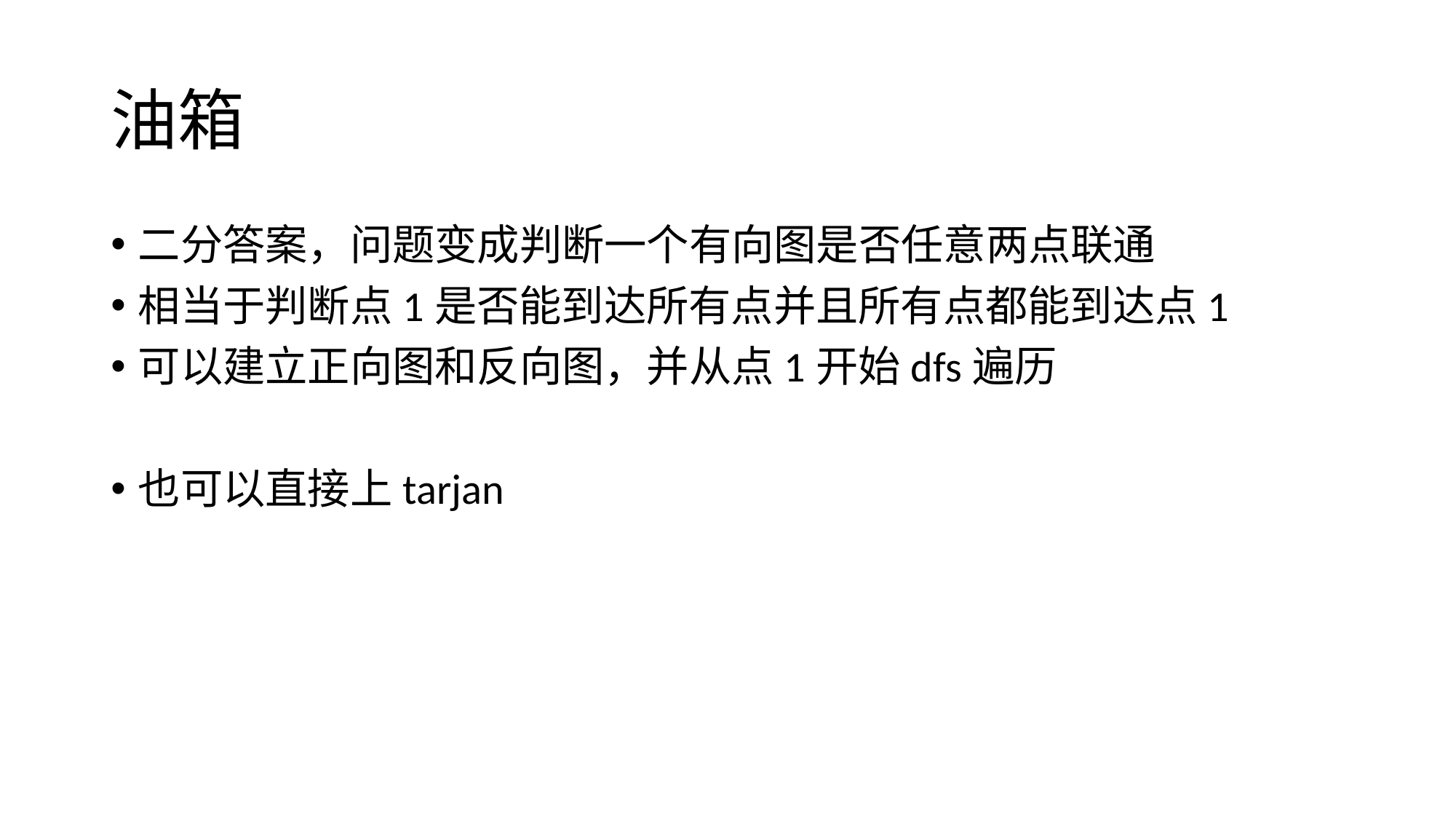

# 油箱
二分答案，问题变成判断一个有向图是否任意两点联通
相当于判断点1是否能到达所有点并且所有点都能到达点1
可以建立正向图和反向图，并从点1开始dfs遍历

也可以直接上tarjan